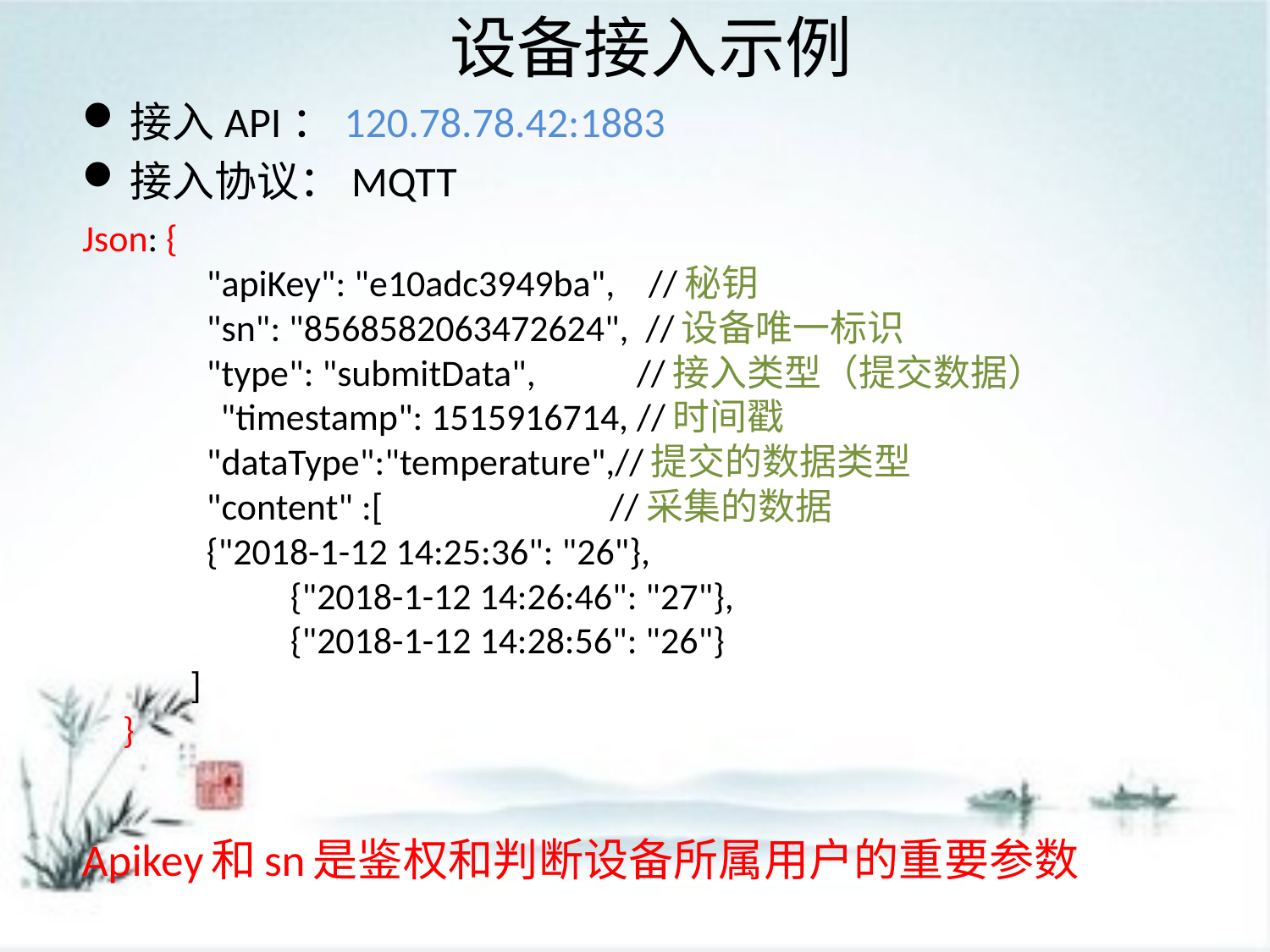

# 设备接入示例
接入API：120.78.78.42:1883
接入协议：MQTT
Json: {
  	"apiKey": "e10adc3949ba",    //秘钥
  	"sn": "8568582063472624",  //设备唯一标识
  	"type": "submitData",            //接入类型（提交数据）
 	 "timestamp": 1515916714, //时间戳
  	"dataType":"temperature",//提交的数据类型
  	"content" :[                           //采集的数据
          	{"2018-1-12 14:25:36": "26"},
          	{"2018-1-12 14:26:46": "27"},
          	{"2018-1-12 14:28:56": "26"}
        ]
}
Apikey和sn是鉴权和判断设备所属用户的重要参数